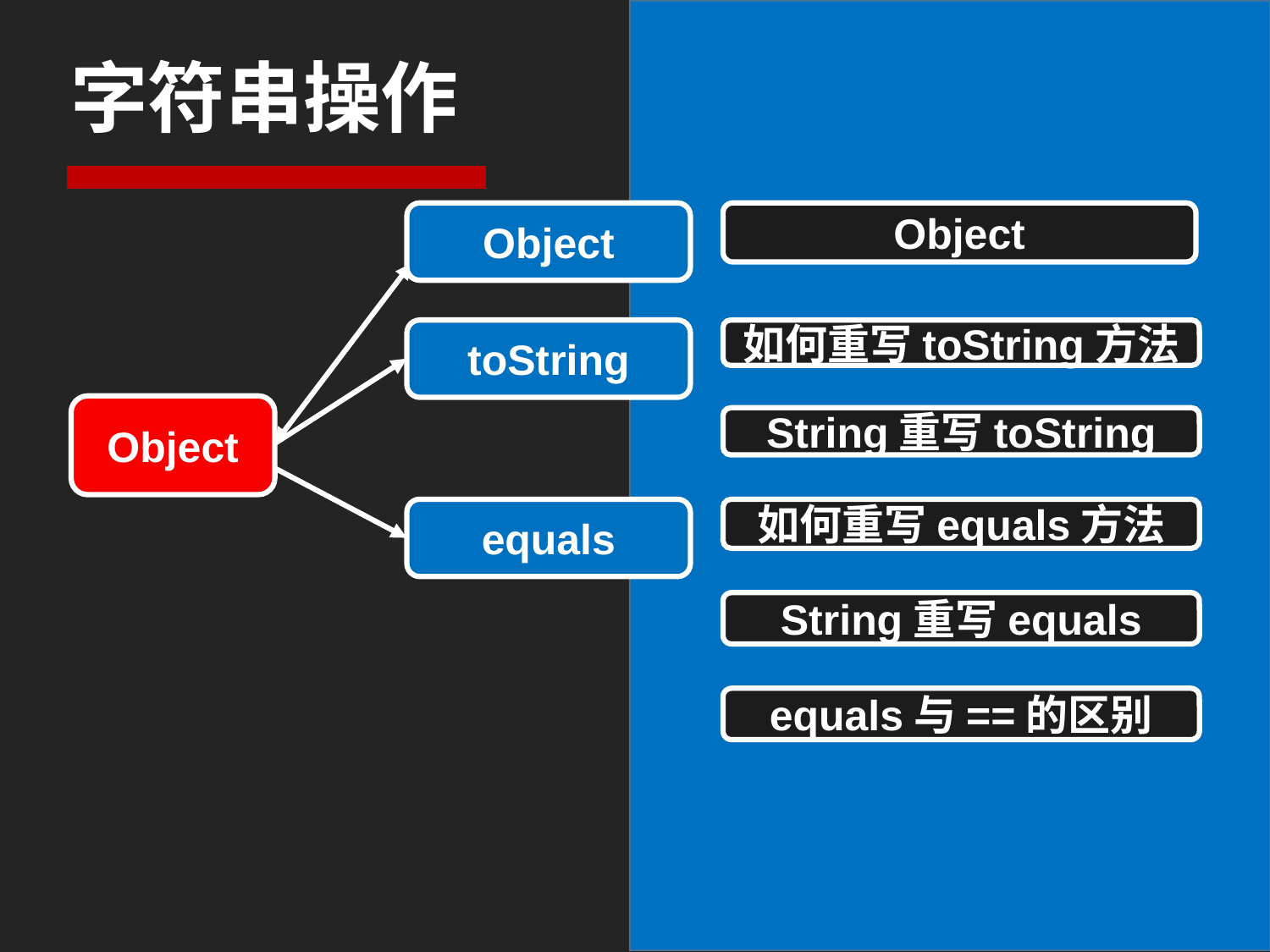

# 字符串操作

Object
Object
toString
如何重写toString方法
Object
String重写toString
equals
如何重写equals方法
String重写equals
equals与==的区别